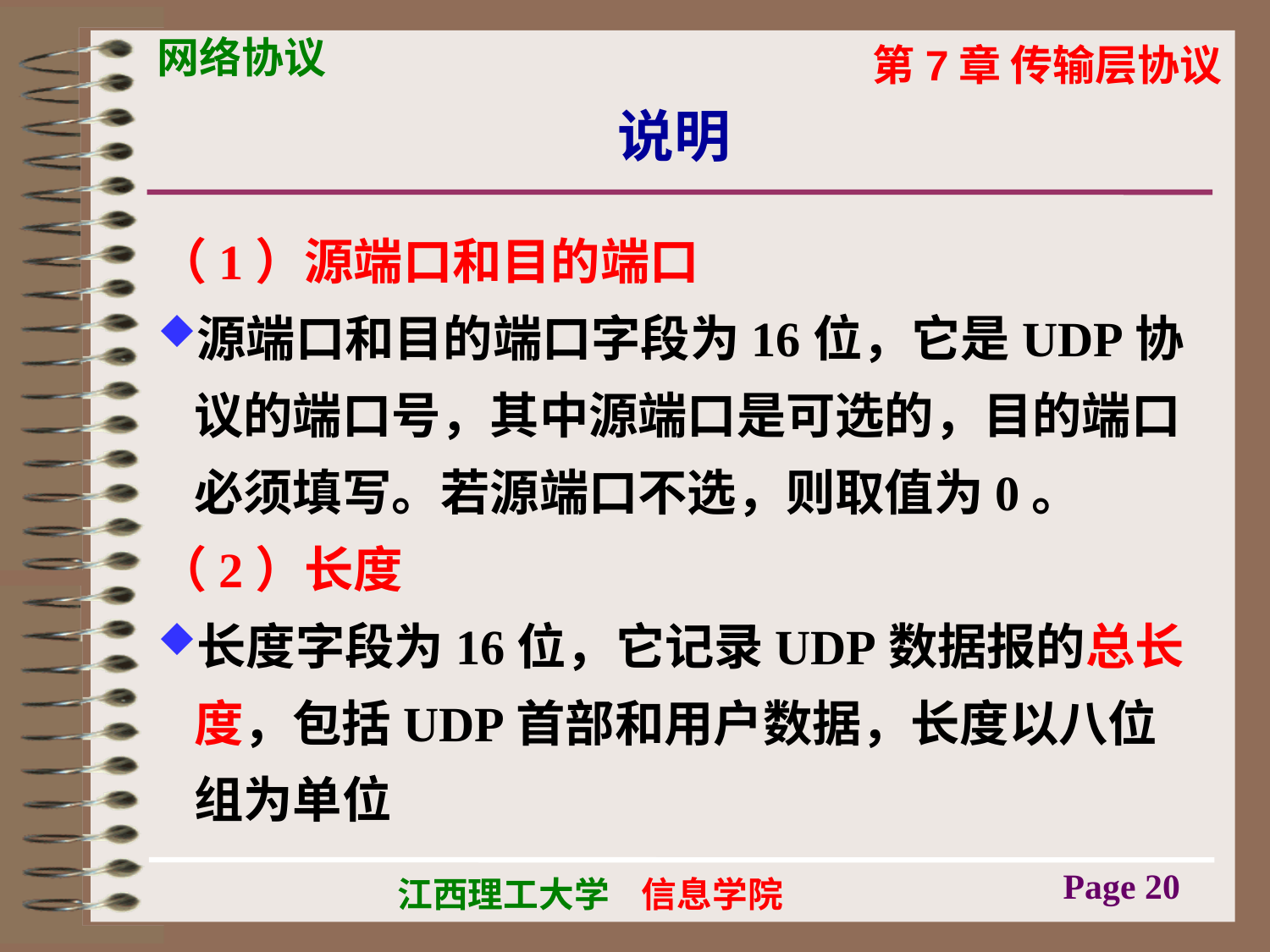

# 说明
（1）源端口和目的端口
源端口和目的端口字段为16位，它是UDP协议的端口号，其中源端口是可选的，目的端口必须填写。若源端口不选，则取值为0。
（2）长度
长度字段为16位，它记录UDP数据报的总长度，包括UDP首部和用户数据，长度以八位组为单位
Page 20